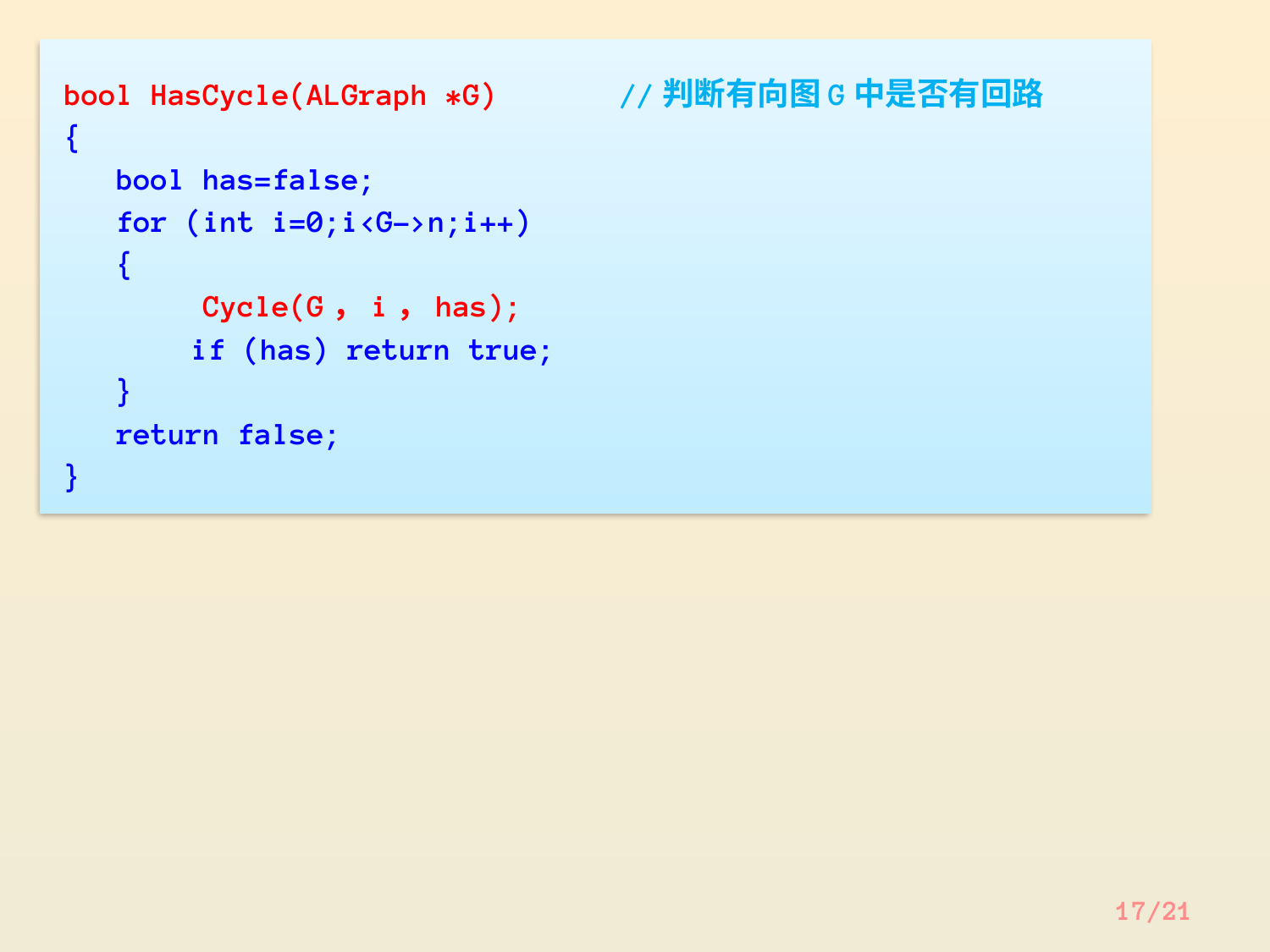

bool HasCycle(ALGraph *G)       //判断有向图G中是否有回路
{
   bool has=false;
   for (int i=0;i<G->n;i++)
   {
        Cycle(G，i，has);
	if (has) return true;
   }
   return false;
}
17/21